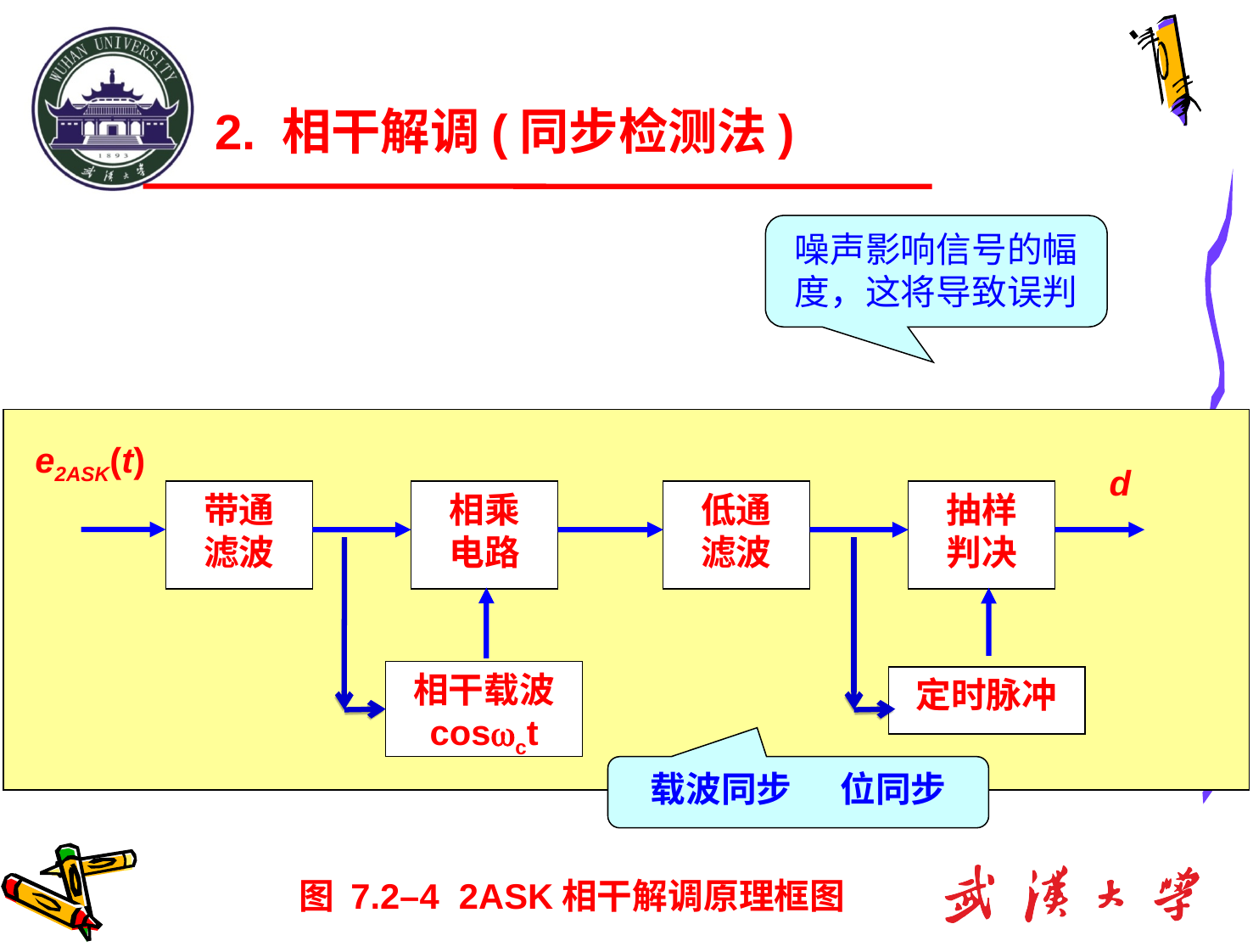

# 2. 相干解调(同步检测法)
噪声影响信号的幅度，这将导致误判

e2ASK(t)
d
带通
滤波
相乘
电路
低通
滤波
抽样
判决

相干载波
cosωct
定时脉冲
载波同步      位同步
图 7.2–4  2ASK相干解调原理框图